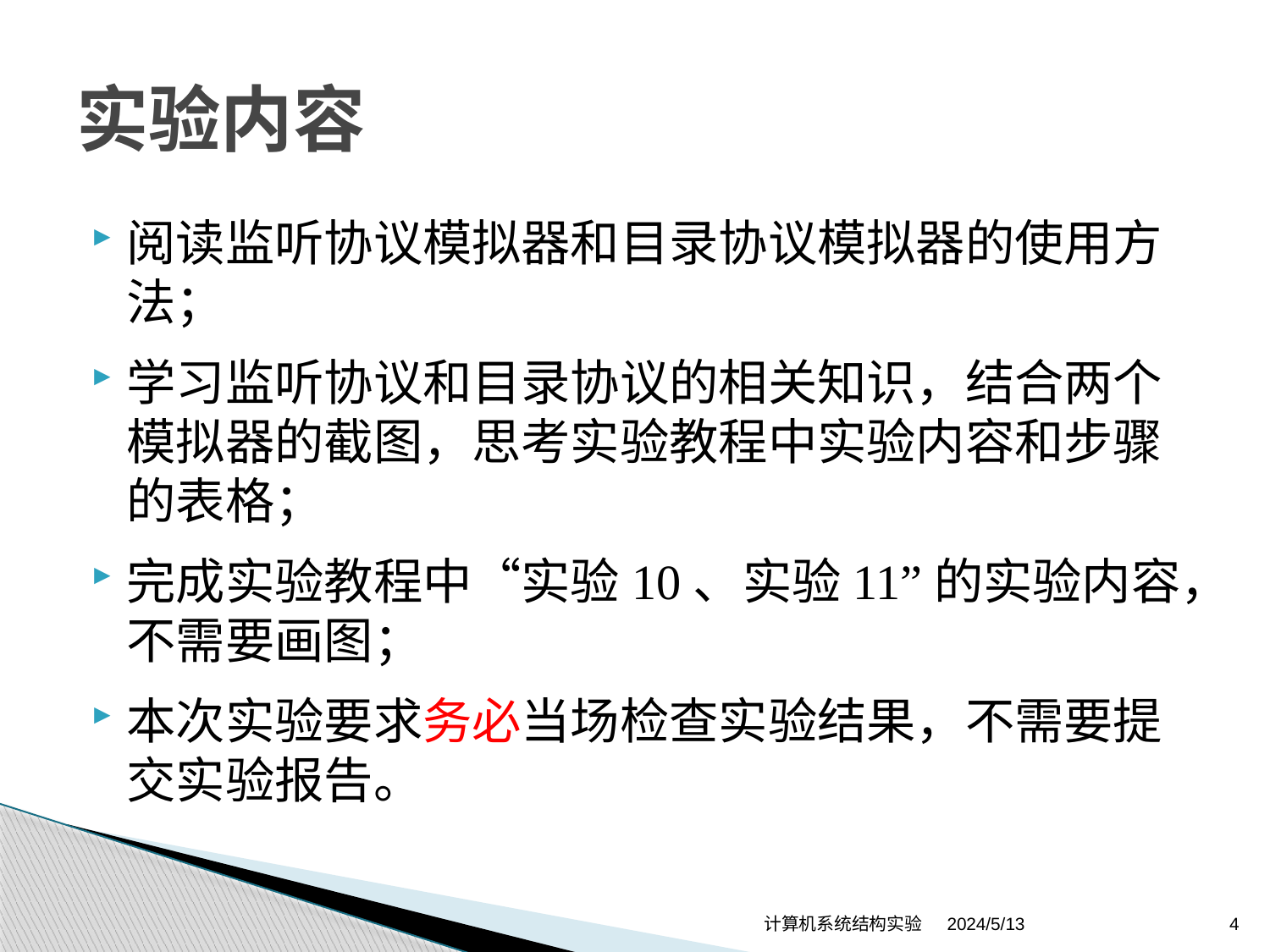

# 实验内容
阅读监听协议模拟器和目录协议模拟器的使用方法；
学习监听协议和目录协议的相关知识，结合两个模拟器的截图，思考实验教程中实验内容和步骤的表格；
完成实验教程中“实验10、实验11”的实验内容，不需要画图；
本次实验要求务必当场检查实验结果，不需要提交实验报告。
计算机系统结构实验
2024/5/13
4